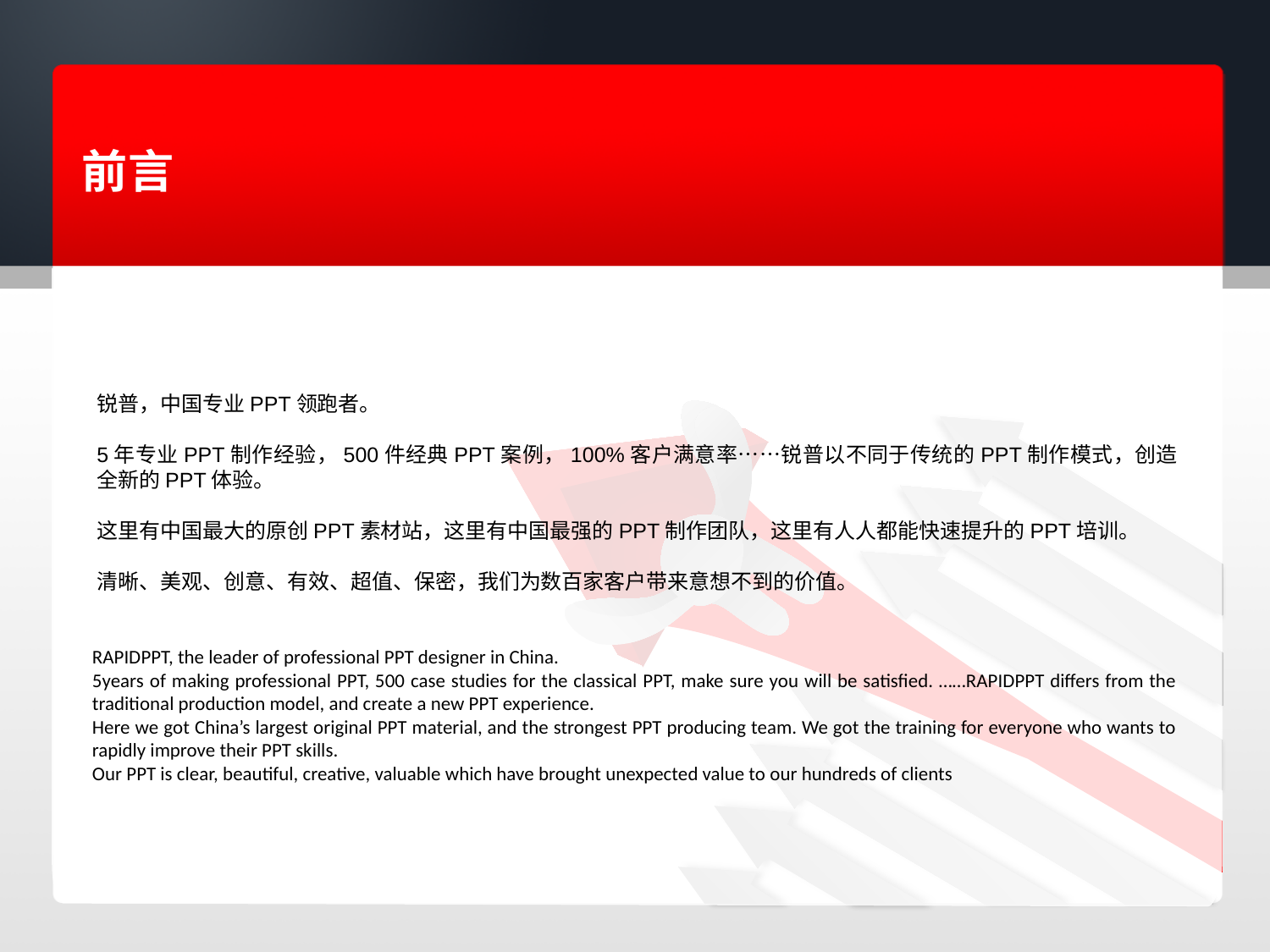

前言
锐普，中国专业PPT领跑者。

5年专业PPT制作经验，500件经典PPT案例，100%客户满意率……锐普以不同于传统的PPT制作模式，创造全新的PPT体验。

这里有中国最大的原创PPT素材站，这里有中国最强的PPT制作团队，这里有人人都能快速提升的PPT培训。

清晰、美观、创意、有效、超值、保密，我们为数百家客户带来意想不到的价值。

RAPIDPPT, the leader of professional PPT designer in China.
5years of making professional PPT, 500 case studies for the classical PPT, make sure you will be satisfied. ……RAPIDPPT differs from the traditional production model, and create a new PPT experience.
Here we got China’s largest original PPT material, and the strongest PPT producing team. We got the training for everyone who wants to rapidly improve their PPT skills.
Our PPT is clear, beautiful, creative, valuable which have brought unexpected value to our hundreds of clients